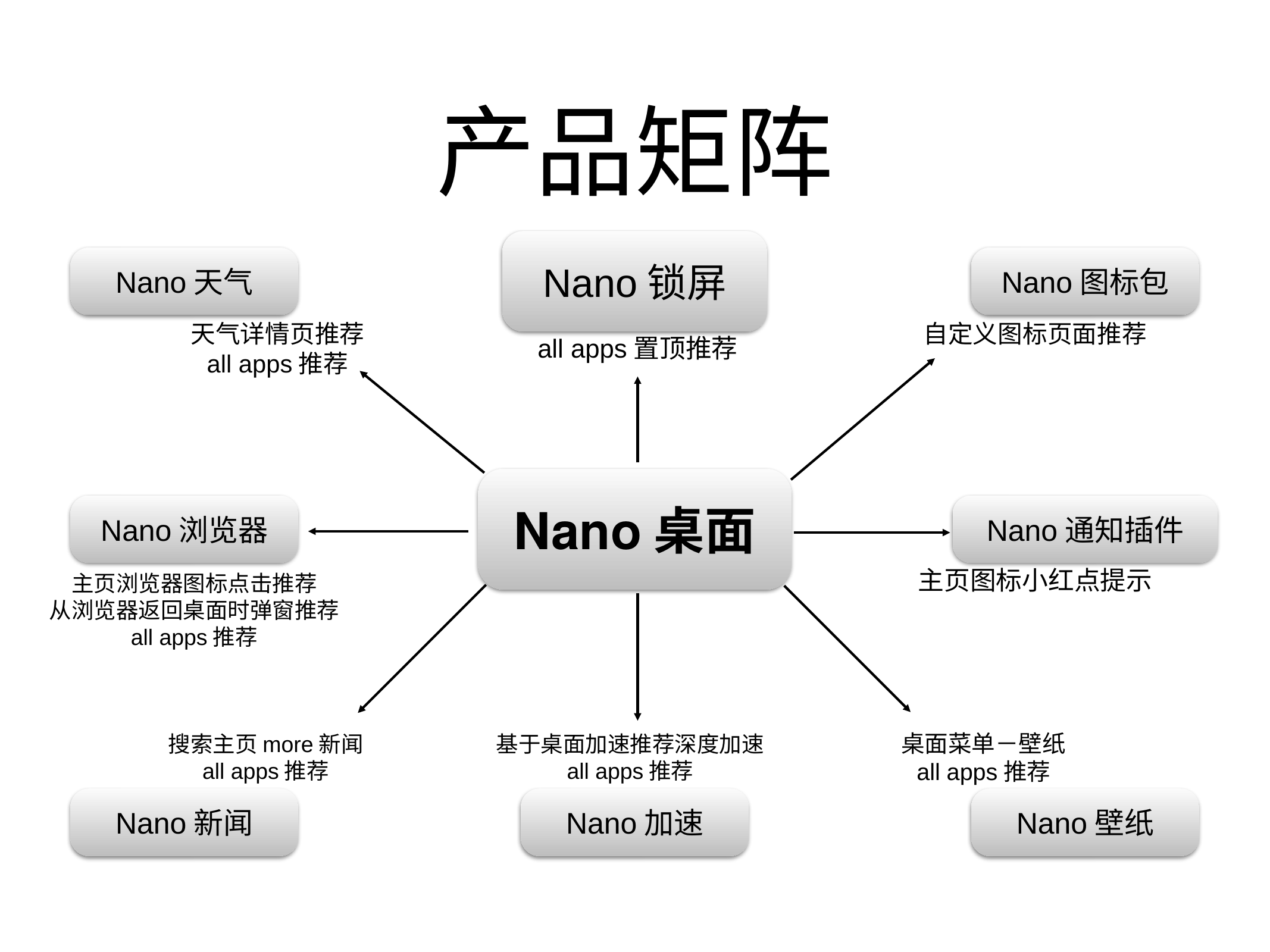

# 产品矩阵

Nano锁屏

Nano天气

Nano图标包
天气详情页推荐
all apps推荐
自定义图标页面推荐
all apps置顶推荐

Nano桌面

Nano浏览器

Nano通知插件

主页图标小红点提示
主页浏览器图标点击推荐
从浏览器返回桌面时弹窗推荐
all apps推荐

桌面菜单－壁纸
all apps推荐
搜索主页more新闻
all apps推荐
基于桌面加速推荐深度加速
all apps推荐

Nano新闻

Nano加速

Nano壁纸